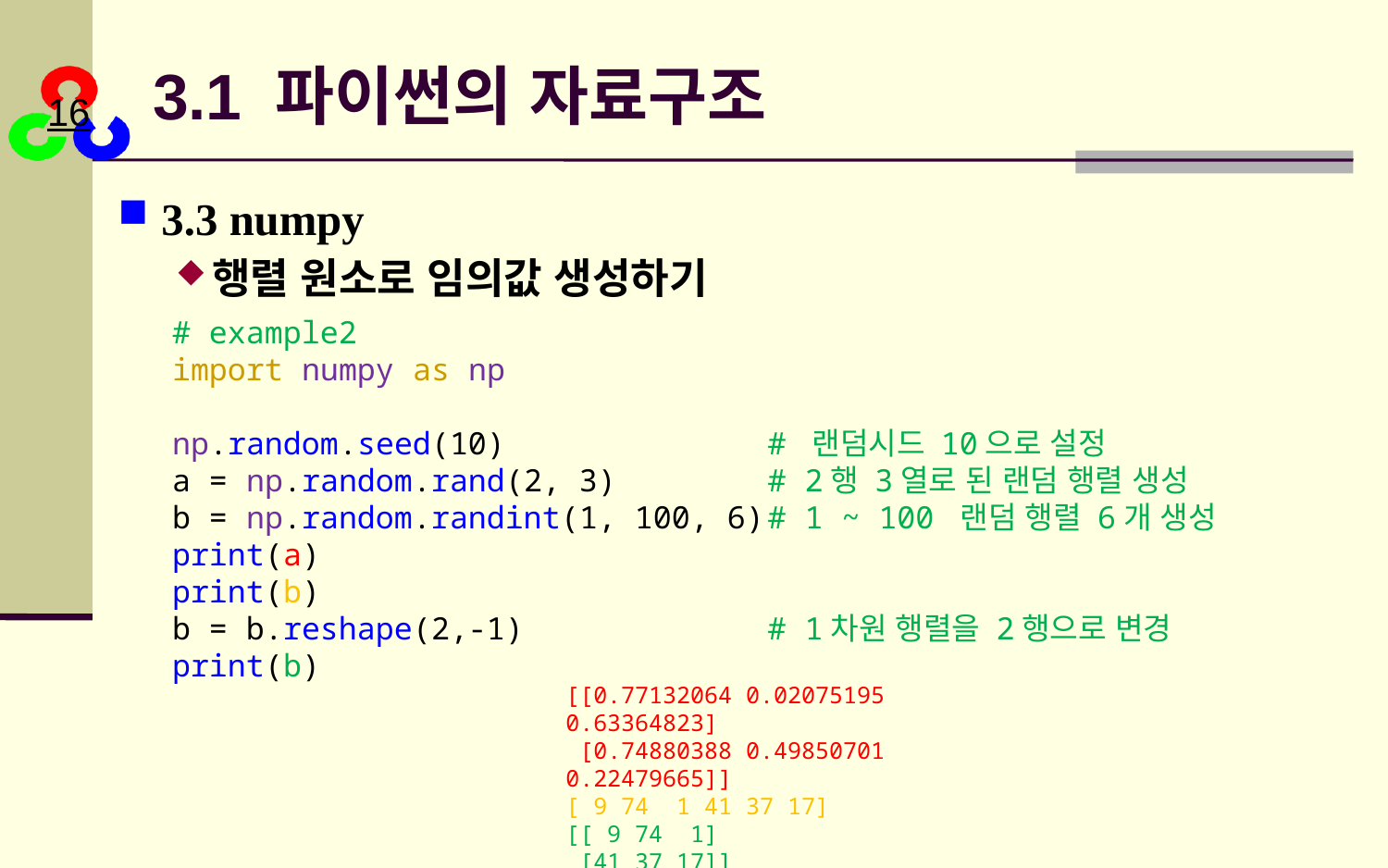

# 3.1 파이썬의 자료구조
3.3 numpy
행렬 원소로 임의값 생성하기
# example2
import numpy as np

np.random.seed(10)
a = np.random.rand(2, 3)
b = np.random.randint(1, 100, 6)
print(a)
print(b)
b = b.reshape(2,-1)
print(b)

# 랜덤시드 10으로 설정
# 2행 3열로 된 랜덤 행렬 생성
# 1 ~ 100 랜덤 행렬 6개 생성

# 1차원 행렬을 2행으로 변경
[[0.77132064 0.02075195 0.63364823]
 [0.74880388 0.49850701 0.22479665]]
[ 9 74  1 41 37 17]
[[ 9 74  1]
 [41 37 17]]